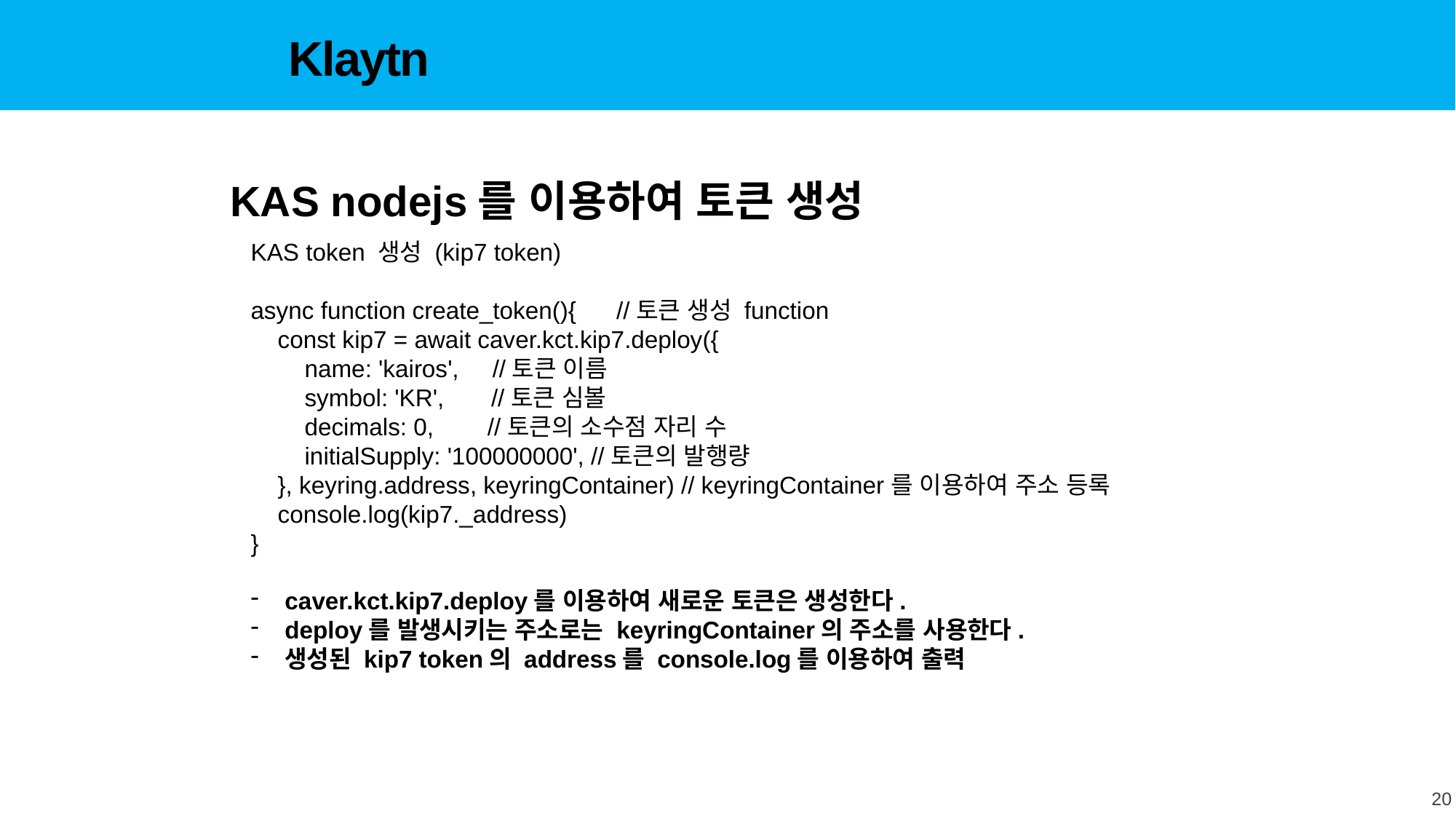

Klaytn
KAS nodejs를 이용하여 토큰 생성
KAS token 생성 (kip7 token)

async function create_token(){      //토큰 생성 function
    const kip7 = await caver.kct.kip7.deploy({
        name: 'kairos',     //토큰 이름
        symbol: 'KR',       //토큰 심볼
        decimals: 0,        //토큰의 소수점 자리 수
        initialSupply: '100000000', //토큰의 발행량
    }, keyring.address, keyringContainer) // keyringContainer를 이용하여 주소 등록
    console.log(kip7._address)
}

caver.kct.kip7.deploy를 이용하여 새로운 토큰은 생성한다.
deploy를 발생시키는 주소로는 keyringContainer의 주소를 사용한다.
생성된 kip7 token의 address를 console.log를 이용하여 출력